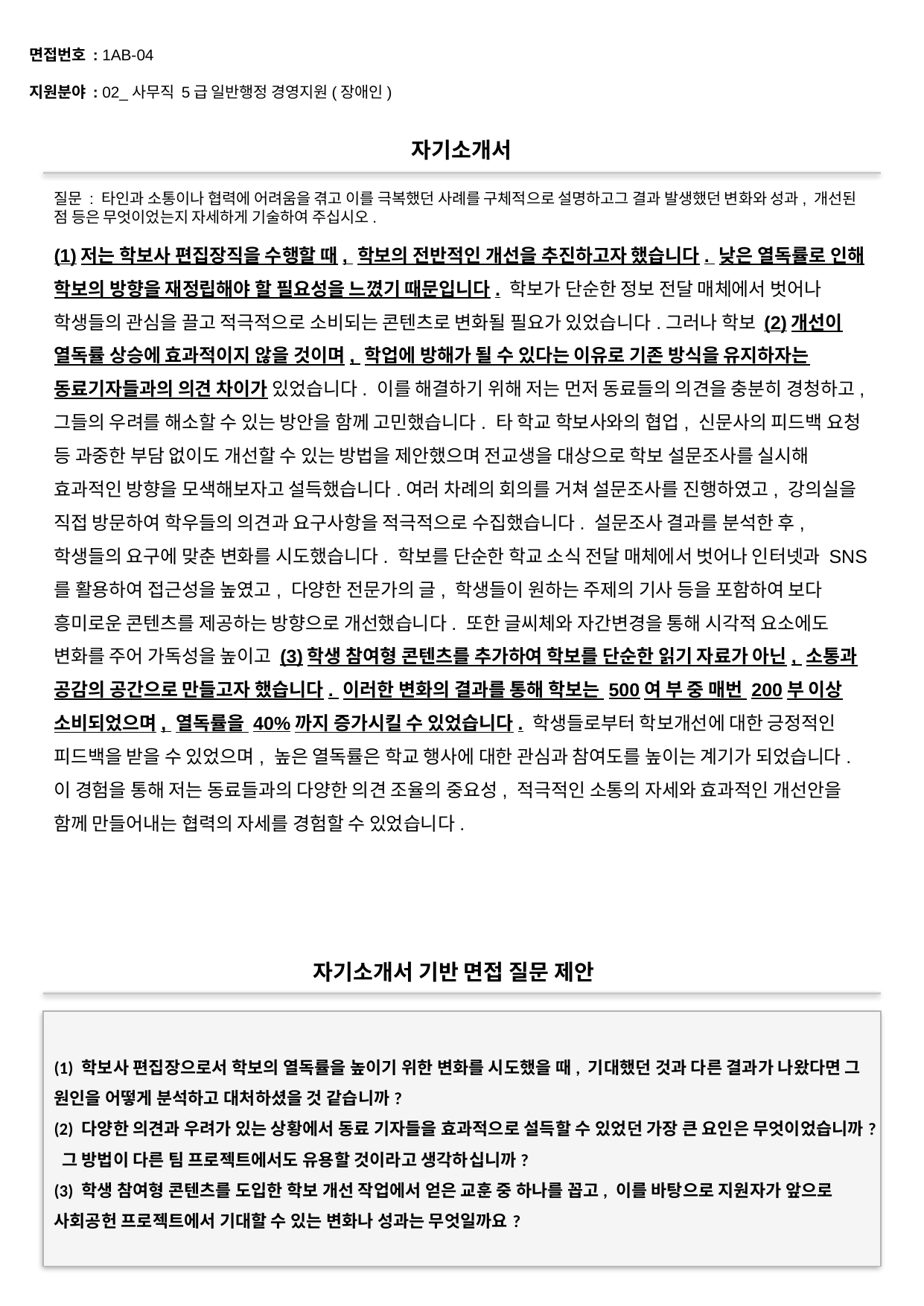

면접번호 : 1AB-04

지원분야 : 02_사무직 5급 일반행정 경영지원(장애인)
#

자기소개서

질문 : 타인과 소통이나 협력에 어려움을 겪고 이를 극복했던 사례를 구체적으로 설명하고그 결과 발생했던 변화와 성과, 개선된 점 등은 무엇이었는지 자세하게 기술하여 주십시오.

(1)저는 학보사 편집장직을 수행할 때, 학보의 전반적인 개선을 추진하고자 했습니다. 낮은 열독률로 인해 학보의 방향을 재정립해야 할 필요성을 느꼈기 때문입니다. 학보가 단순한 정보 전달 매체에서 벗어나 학생들의 관심을 끌고 적극적으로 소비되는 콘텐츠로 변화될 필요가 있었습니다.그러나 학보 (2)개선이 열독률 상승에 효과적이지 않을 것이며, 학업에 방해가 될 수 있다는 이유로 기존 방식을 유지하자는 동료기자들과의 의견 차이가 있었습니다. 이를 해결하기 위해 저는 먼저 동료들의 의견을 충분히 경청하고, 그들의 우려를 해소할 수 있는 방안을 함께 고민했습니다. 타 학교 학보사와의 협업, 신문사의 피드백 요청 등 과중한 부담 없이도 개선할 수 있는 방법을 제안했으며 전교생을 대상으로 학보 설문조사를 실시해 효과적인 방향을 모색해보자고 설득했습니다.여러 차례의 회의를 거쳐 설문조사를 진행하였고, 강의실을 직접 방문하여 학우들의 의견과 요구사항을 적극적으로 수집했습니다. 설문조사 결과를 분석한 후, 학생들의 요구에 맞춘 변화를 시도했습니다. 학보를 단순한 학교 소식 전달 매체에서 벗어나 인터넷과 SNS를 활용하여 접근성을 높였고, 다양한 전문가의 글, 학생들이 원하는 주제의 기사 등을 포함하여 보다 흥미로운 콘텐츠를 제공하는 방향으로 개선했습니다. 또한 글씨체와 자간변경을 통해 시각적 요소에도 변화를 주어 가독성을 높이고 (3)학생 참여형 콘텐츠를 추가하여 학보를 단순한 읽기 자료가 아닌, 소통과 공감의 공간으로 만들고자 했습니다. 이러한 변화의 결과를 통해 학보는 500여 부 중 매번 200부 이상 소비되었으며, 열독률을 40%까지 증가시킬 수 있었습니다. 학생들로부터 학보개선에 대한 긍정적인 피드백을 받을 수 있었으며, 높은 열독률은 학교 행사에 대한 관심과 참여도를 높이는 계기가 되었습니다.이 경험을 통해 저는 동료들과의 다양한 의견 조율의 중요성, 적극적인 소통의 자세와 효과적인 개선안을 함께 만들어내는 협력의 자세를 경험할 수 있었습니다.

자기소개서 기반 면접 질문 제안

(1) 학보사 편집장으로서 학보의 열독률을 높이기 위한 변화를 시도했을 때, 기대했던 것과 다른 결과가 나왔다면 그 원인을 어떻게 분석하고 대처하셨을 것 같습니까?
(2) 다양한 의견과 우려가 있는 상황에서 동료 기자들을 효과적으로 설득할 수 있었던 가장 큰 요인은 무엇이었습니까? 그 방법이 다른 팀 프로젝트에서도 유용할 것이라고 생각하십니까?
(3) 학생 참여형 콘텐츠를 도입한 학보 개선 작업에서 얻은 교훈 중 하나를 꼽고, 이를 바탕으로 지원자가 앞으로 사회공헌 프로젝트에서 기대할 수 있는 변화나 성과는 무엇일까요?